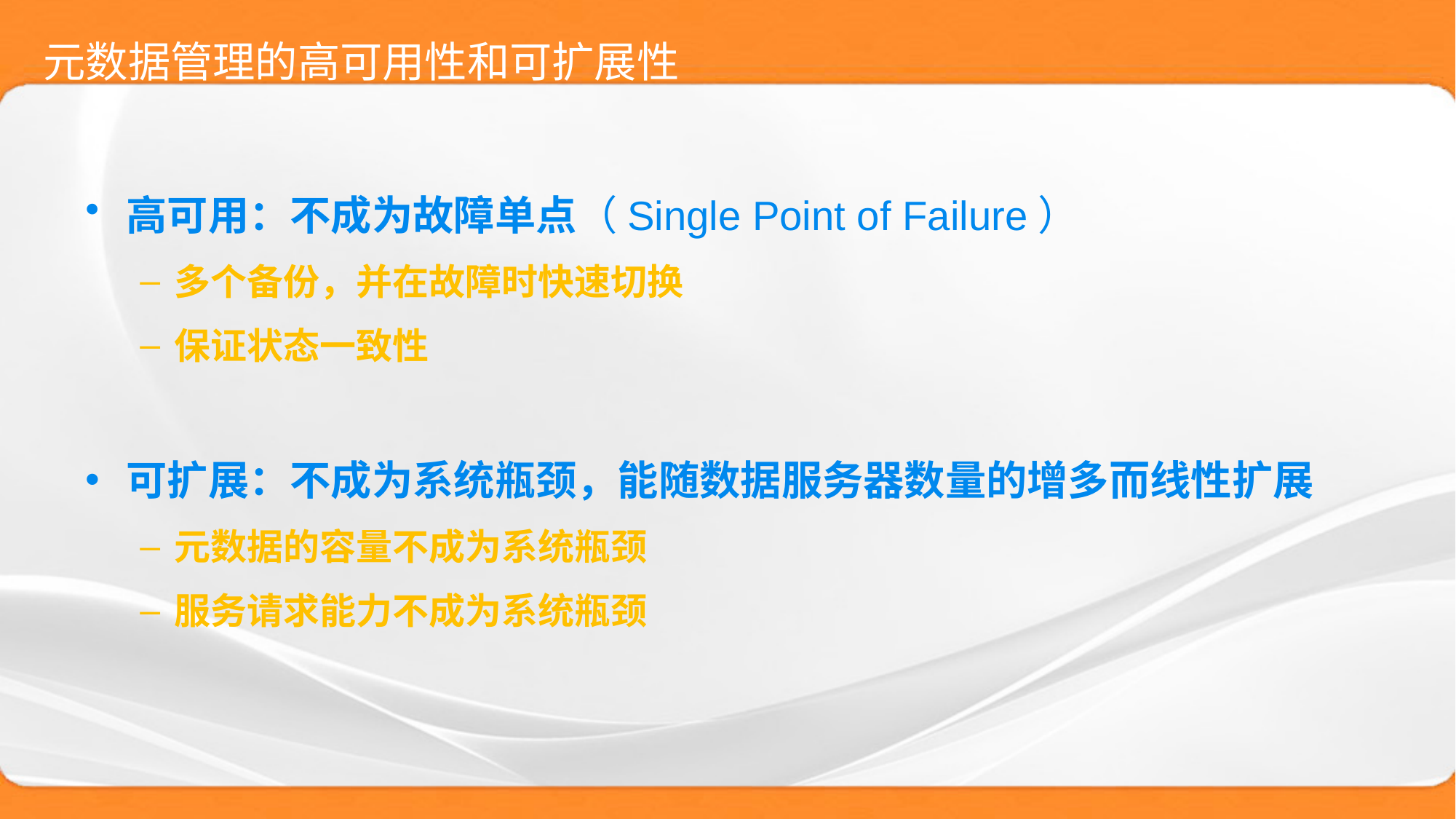

# 元数据管理的高可用性和可扩展性

高可用：不成为故障单点（Single Point of Failure）
多个备份，并在故障时快速切换
保证状态一致性

可扩展：不成为系统瓶颈，能随数据服务器数量的增多而线性扩展
元数据的容量不成为系统瓶颈
服务请求能力不成为系统瓶颈